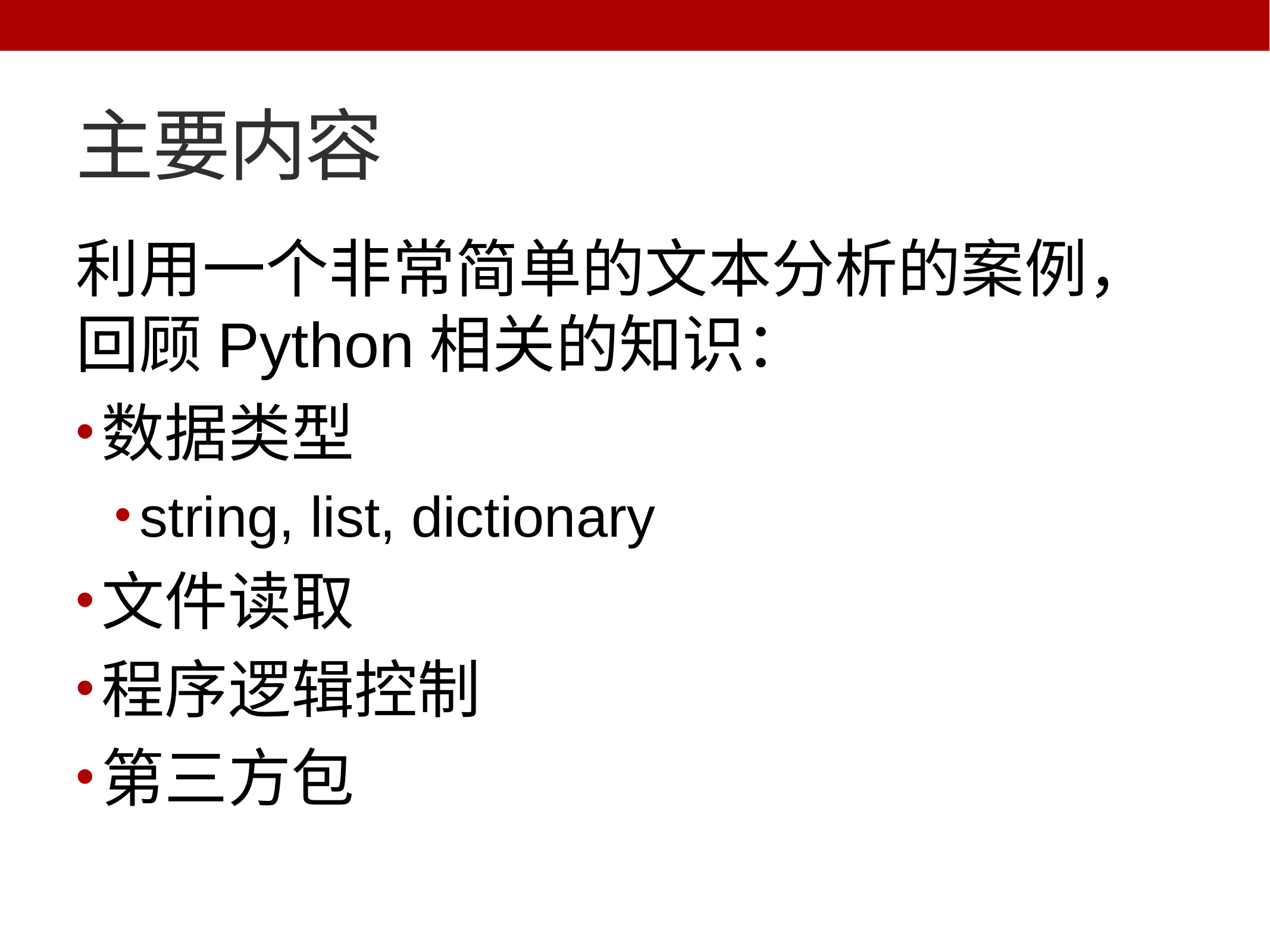

# 主要内容
利用一个非常简单的文本分析的案例，回顾Python相关的知识：
数据类型
string, list, dictionary
文件读取
程序逻辑控制
第三方包